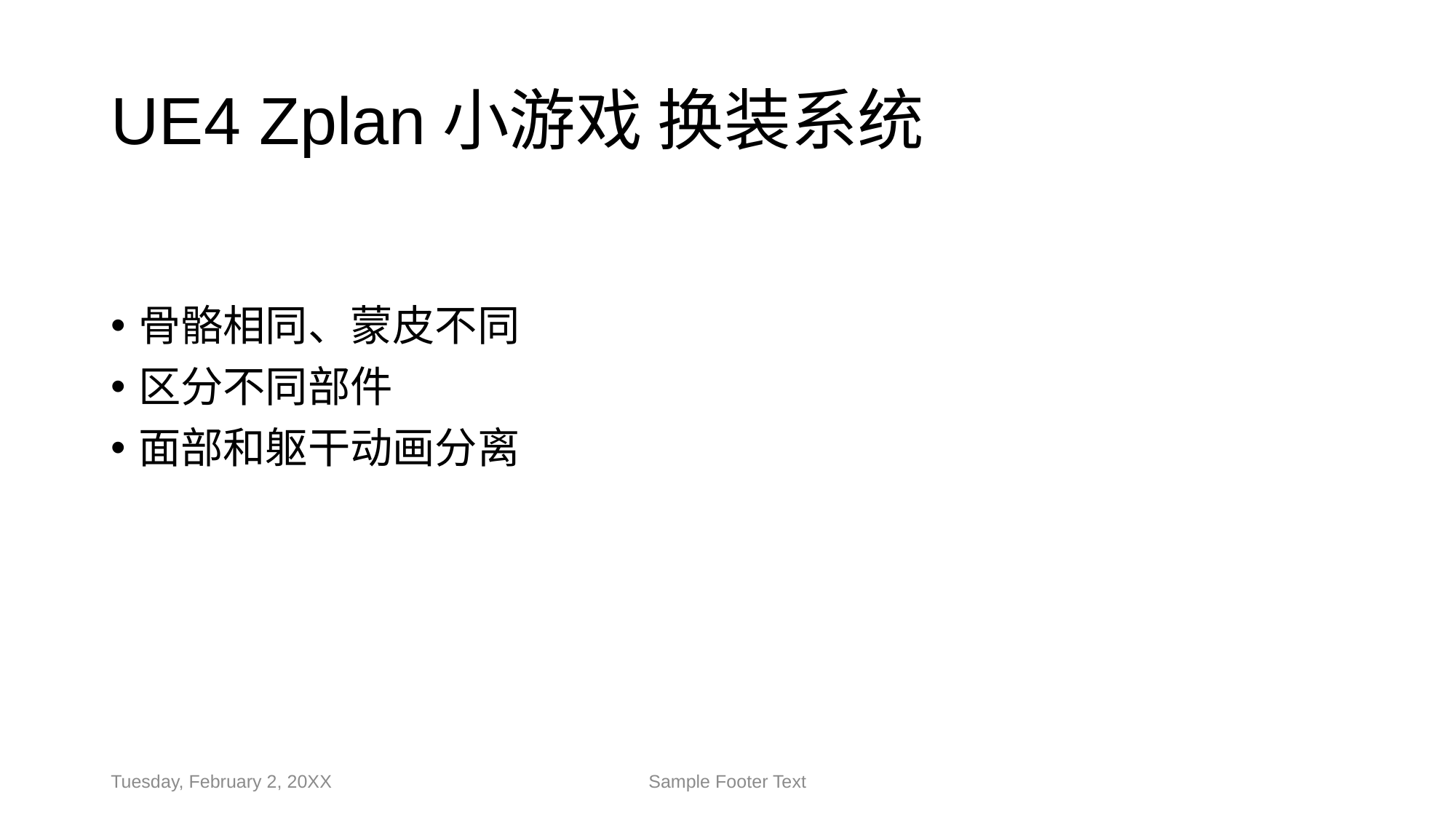

# UE4 Zplan小游戏 换装系统

骨骼相同、蒙皮不同
区分不同部件
面部和躯干动画分离

Tuesday, February 2, 20XX
Sample Footer Text
14